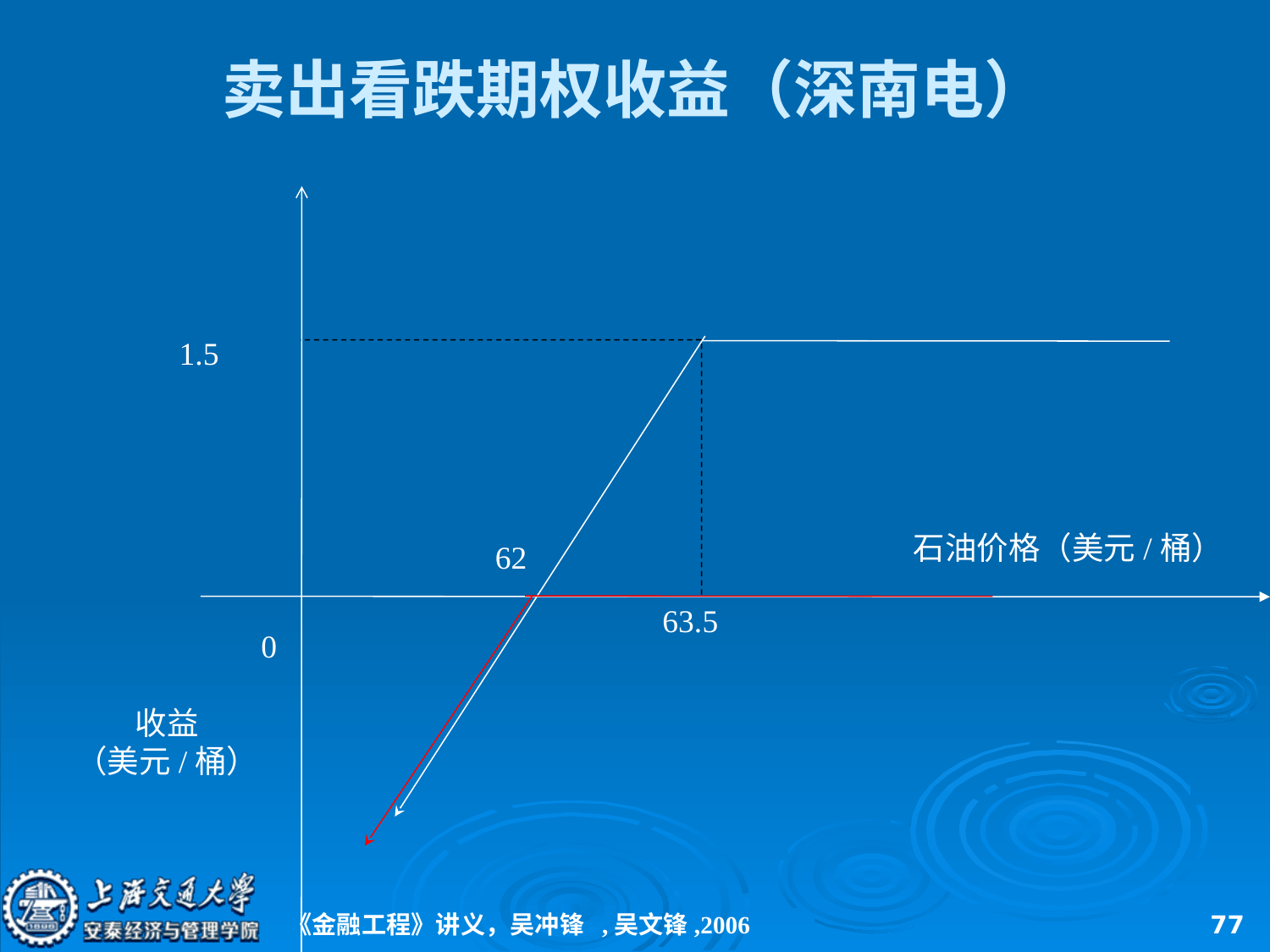

# 卖出看跌期权收益（深南电）

1.5

      62

      0
      63.5

                      石油价格（美元/桶）

收益
（美元/桶）